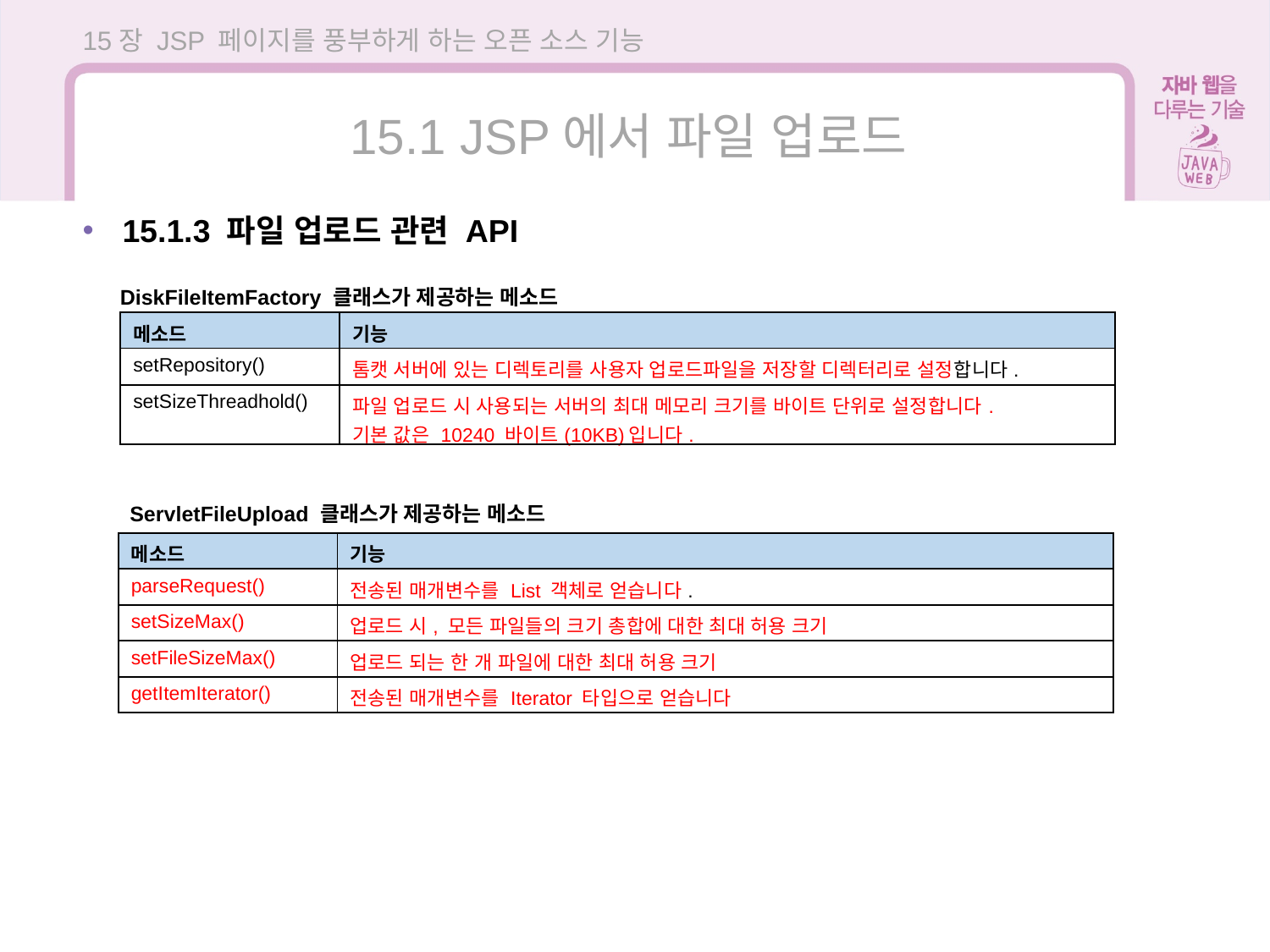

15장 JSP 페이지를 풍부하게 하는 오픈 소스 기능
15.1 JSP에서 파일 업로드
15.1.3 파일 업로드 관련 API
DiskFileItemFactory 클래스가 제공하는 메소드
| 메소드 | 기능 |
| --- | --- |
| setRepository() | 톰캣 서버에 있는 디렉토리를 사용자 업로드파일을 저장할 디렉터리로 설정합니다. |
| setSizeThreadhold() | 파일 업로드 시 사용되는 서버의 최대 메모리 크기를 바이트 단위로 설정합니다. 기본 값은 10240 바이트(10KB)입니다. |
ServletFileUpload 클래스가 제공하는 메소드
| 메소드 | 기능 |
| --- | --- |
| parseRequest() | 전송된 매개변수를 List 객체로 얻습니다. |
| setSizeMax() | 업로드 시, 모든 파일들의 크기 총합에 대한 최대 허용 크기 |
| setFileSizeMax() | 업로드 되는 한 개 파일에 대한 최대 허용 크기 |
| getItemIterator() | 전송된 매개변수를 Iterator 타입으로 얻습니다 |